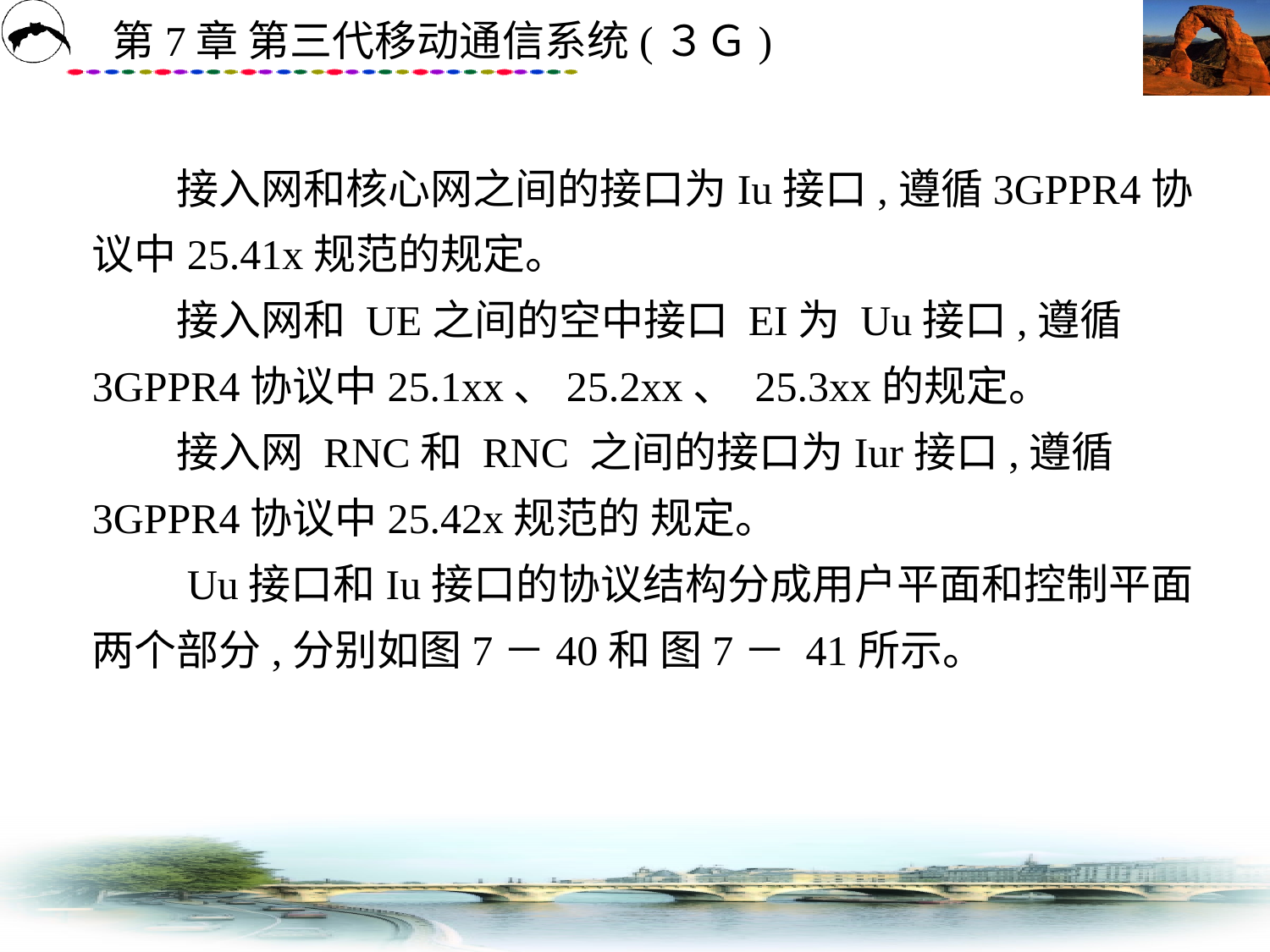

# 接入网和核心网之间的接口为Iu接口,遵循3GPPR4协议中25.41x规范的规定。 　　接入网和 UE之间的空中接口 EI为 Uu接口,遵循3GPPR4协议中25.1xx、25.2xx、 25.3xx的规定。 　　接入网 RNC和 RNC 之间的接口为Iur接口,遵循3GPPR4协议中25.42x规范的 规定。 　　Uu接口和Iu接口的协议结构分成用户平面和控制平面两个部分,分别如图7－40和 图7－ 41所示。